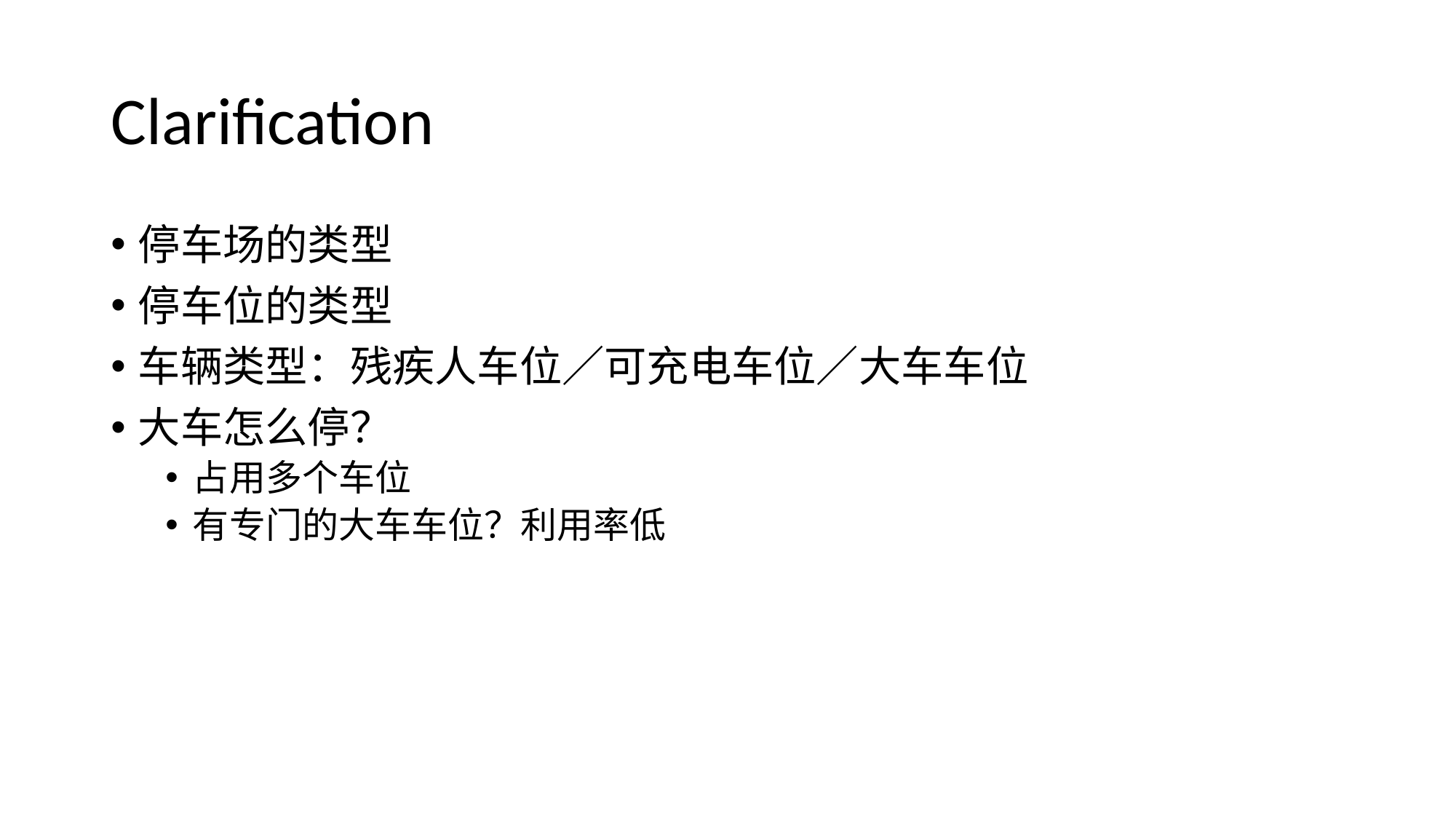

# Clarification
停车场的类型
停车位的类型
车辆类型：残疾人车位／可充电车位／大车车位
大车怎么停？
占用多个车位
有专门的大车车位？利用率低